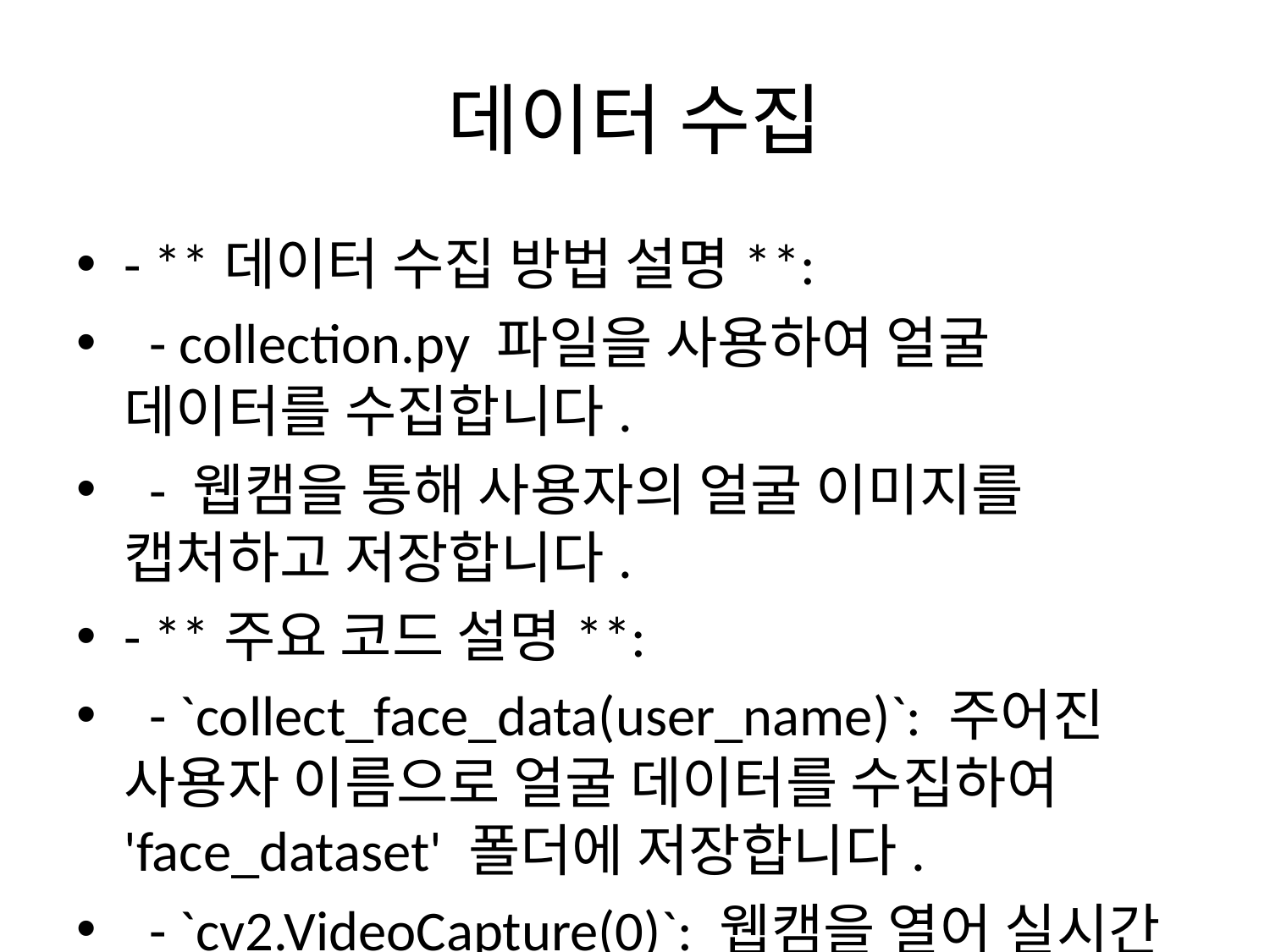

# 데이터 수집
- **데이터 수집 방법 설명**:
  - collection.py 파일을 사용하여 얼굴 데이터를 수집합니다.
  - 웹캠을 통해 사용자의 얼굴 이미지를 캡처하고 저장합니다.
- **주요 코드 설명**:
  - `collect_face_data(user_name)`: 주어진 사용자 이름으로 얼굴 데이터를 수집하여 'face_dataset' 폴더에 저장합니다.
  - `cv2.VideoCapture(0)`: 웹캠을 열어 실시간 영상을 캡처합니다.
  - `face_recognition.face_locations(frame)`: 프레임에서 얼굴의 위치를 감지합니다.
  - `cv2.imwrite(os.path.join(user_dir, f'{user_name}_{count}.jpg'), frame)`: 얼굴 이미지를 파일로 저장합니다.